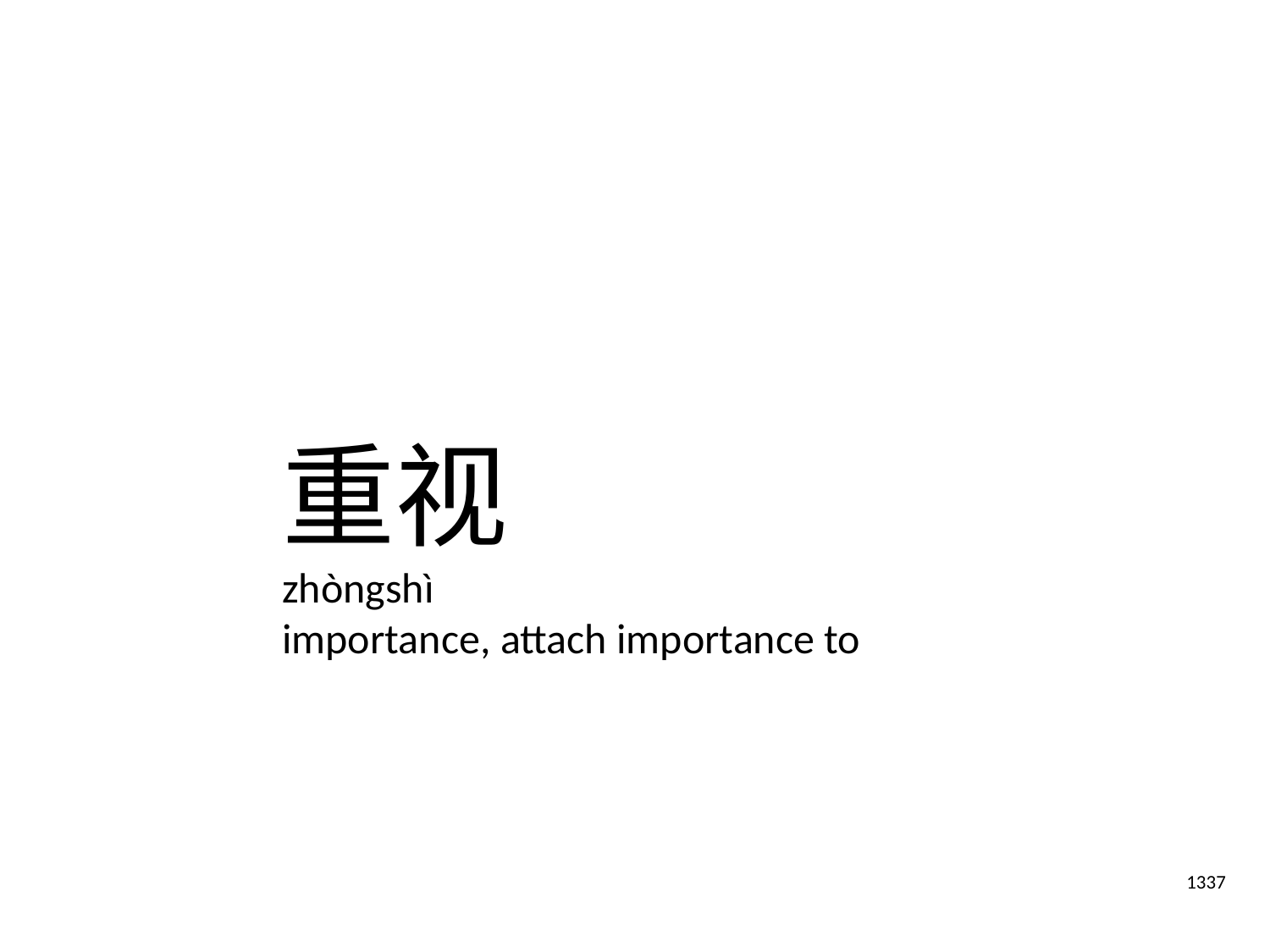

重视
zhòngshì
importance, attach importance to

1337